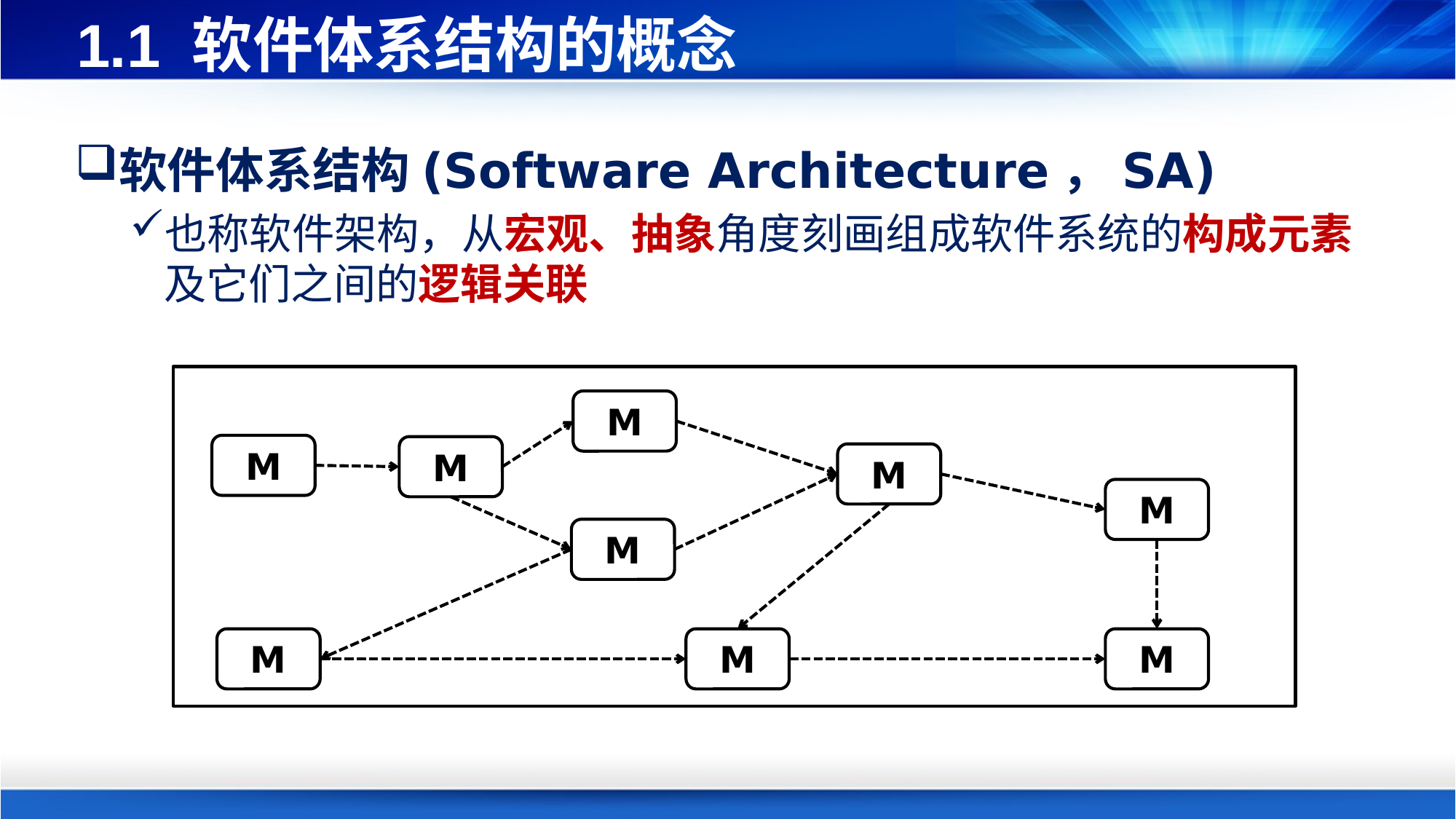

# 1.1 软件体系结构的概念
软件体系结构(Software Architecture，SA)
也称软件架构，从宏观、抽象角度刻画组成软件系统的构成元素及它们之间的逻辑关联

M
M
M
M
M
M
M
M
M